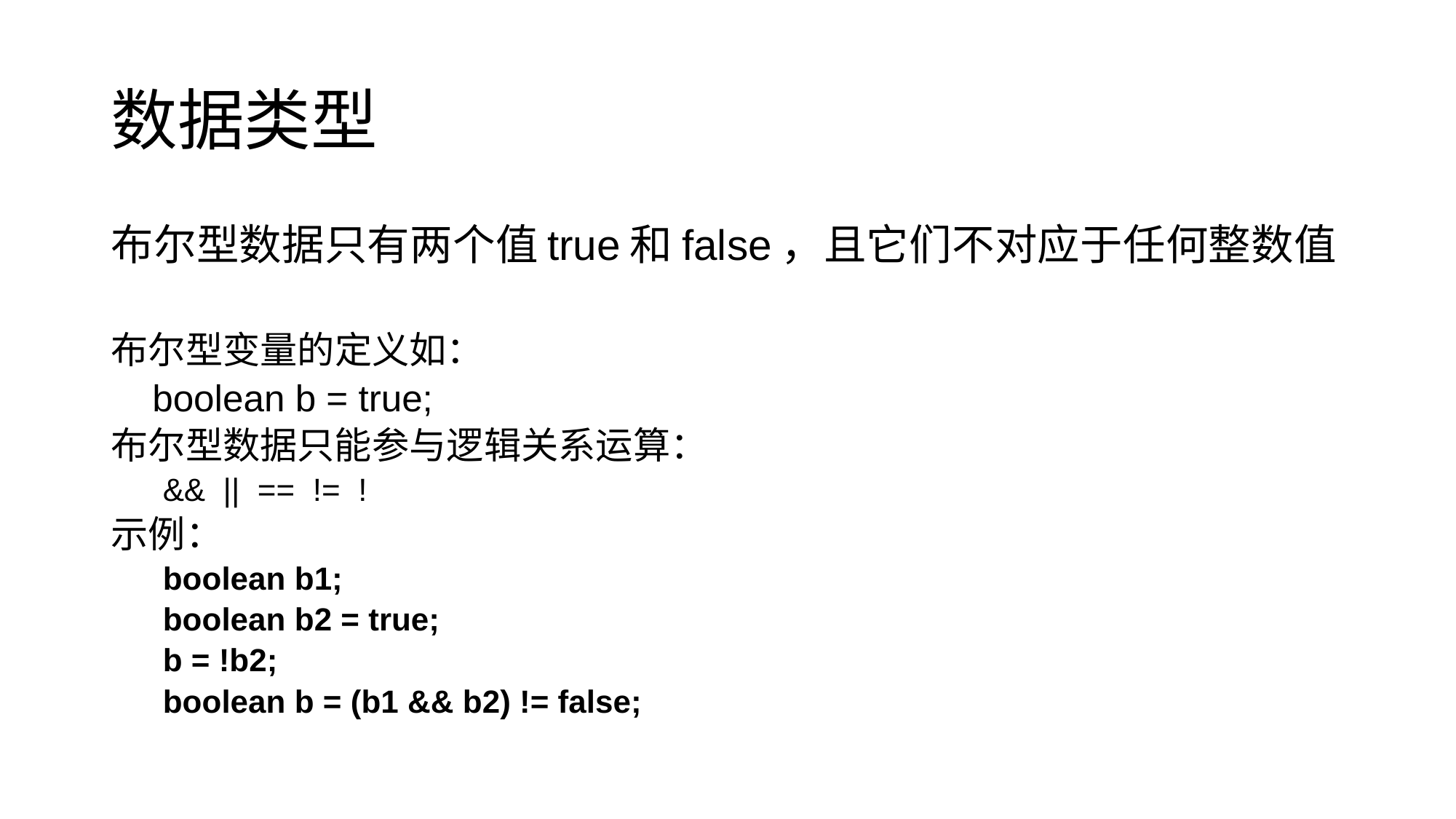

# 数据类型
布尔型数据只有两个值true和false，且它们不对应于任何整数值

布尔型变量的定义如：
    boolean b = true;
布尔型数据只能参与逻辑关系运算：
&&  ||  ==  !=  !
示例：
boolean b1;
boolean b2 = true;
b = !b2;
boolean b = (b1 && b2) != false;